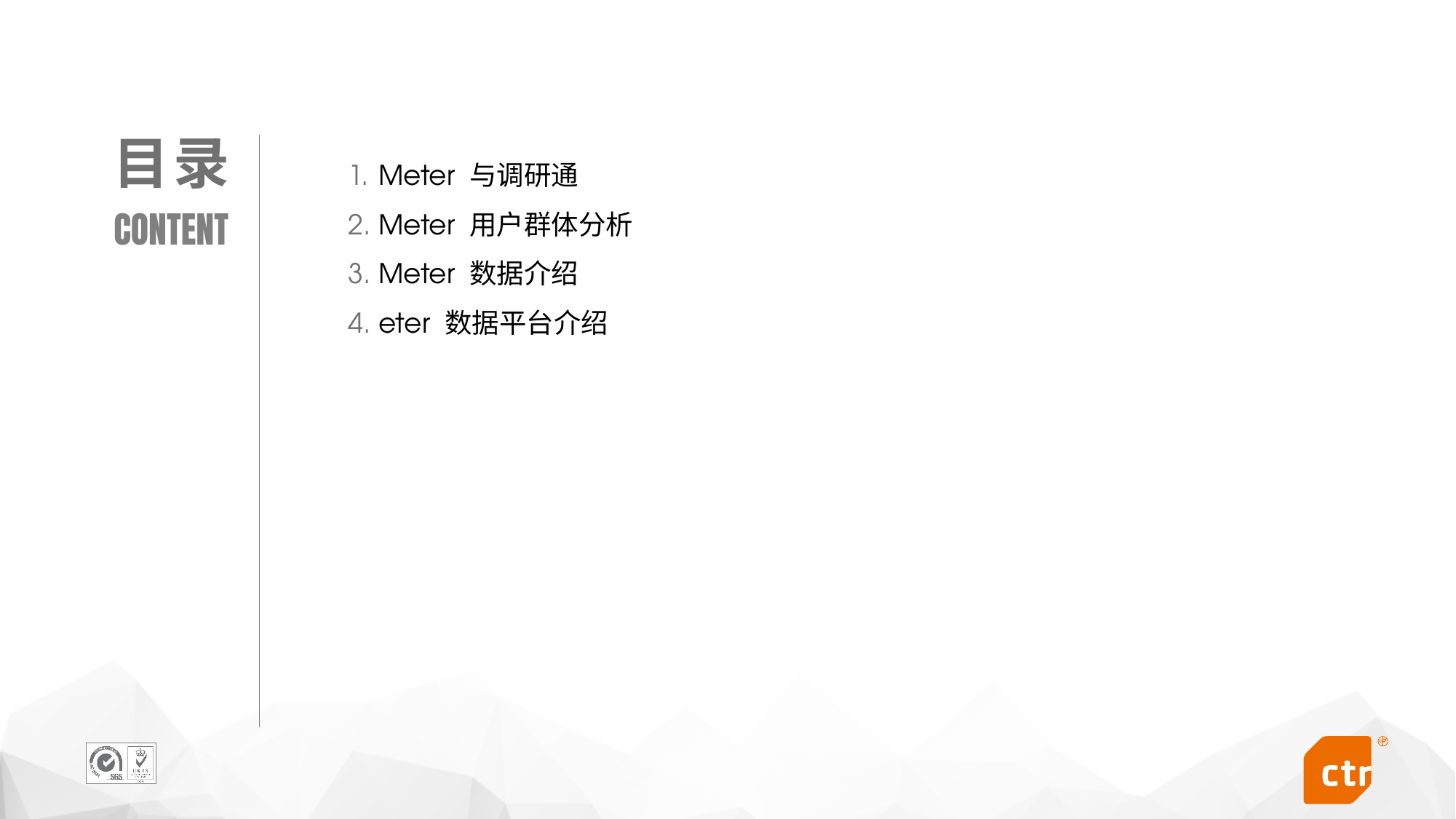

Meter 与调研通
Meter 用户群体分析
Meter 数据介绍
eter 数据平台介绍